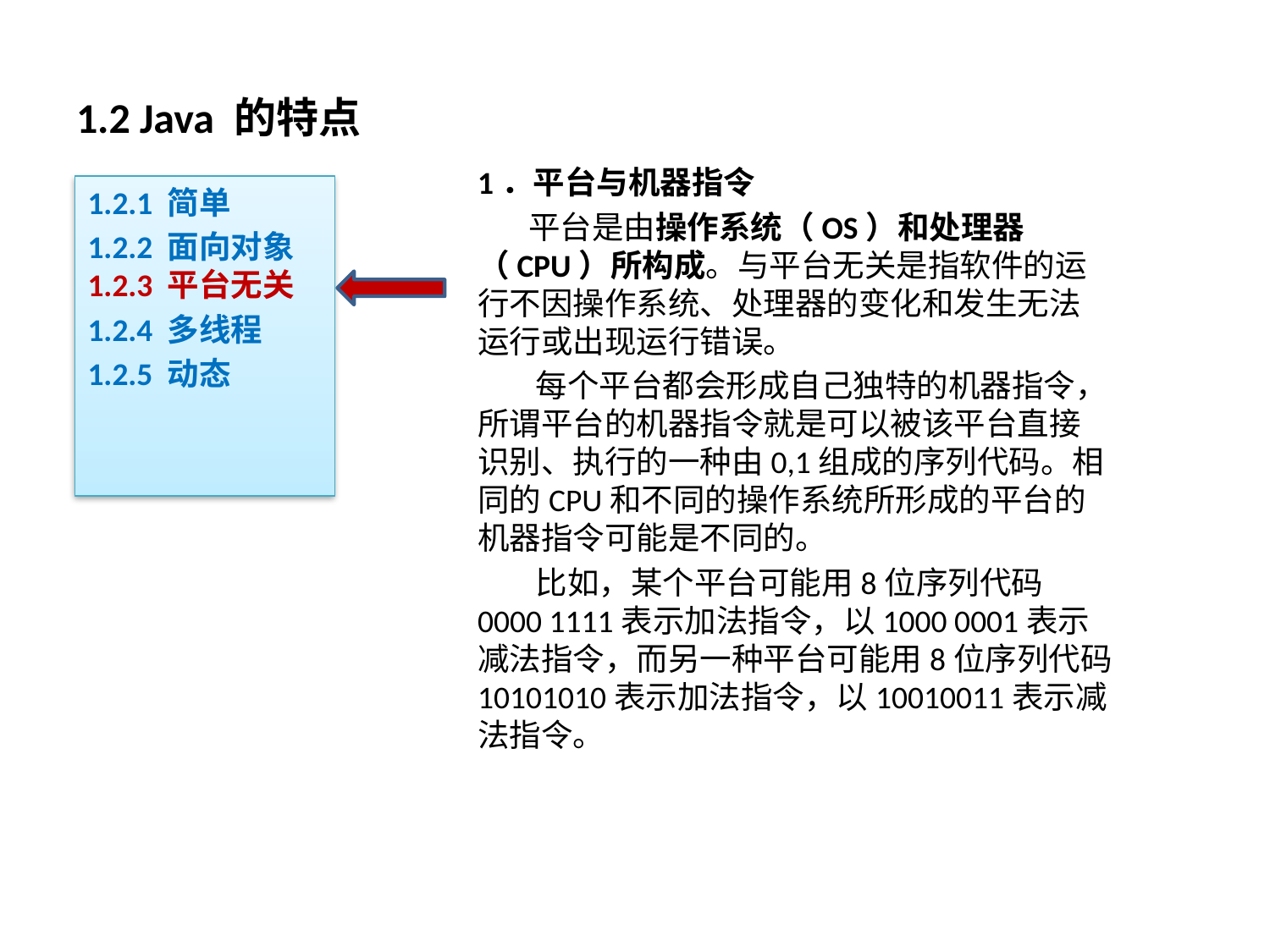

# 1.2 Java 的特点
1．平台与机器指令
      平台是由操作系统（OS）和处理器（CPU）所构成。与平台无关是指软件的运行不因操作系统、处理器的变化和发生无法运行或出现运行错误。
       每个平台都会形成自己独特的机器指令，所谓平台的机器指令就是可以被该平台直接识别、执行的一种由0,1组成的序列代码。相同的CPU和不同的操作系统所形成的平台的机器指令可能是不同的。
       比如，某个平台可能用8位序列代码0000 1111表示加法指令，以1000 0001表示减法指令，而另一种平台可能用8位序列代码10101010表示加法指令，以10010011表示减法指令。
1.2.1 简单
1.2.2 面向对象1.2.3 平台无关
1.2.4 多线程
1.2.5 动态